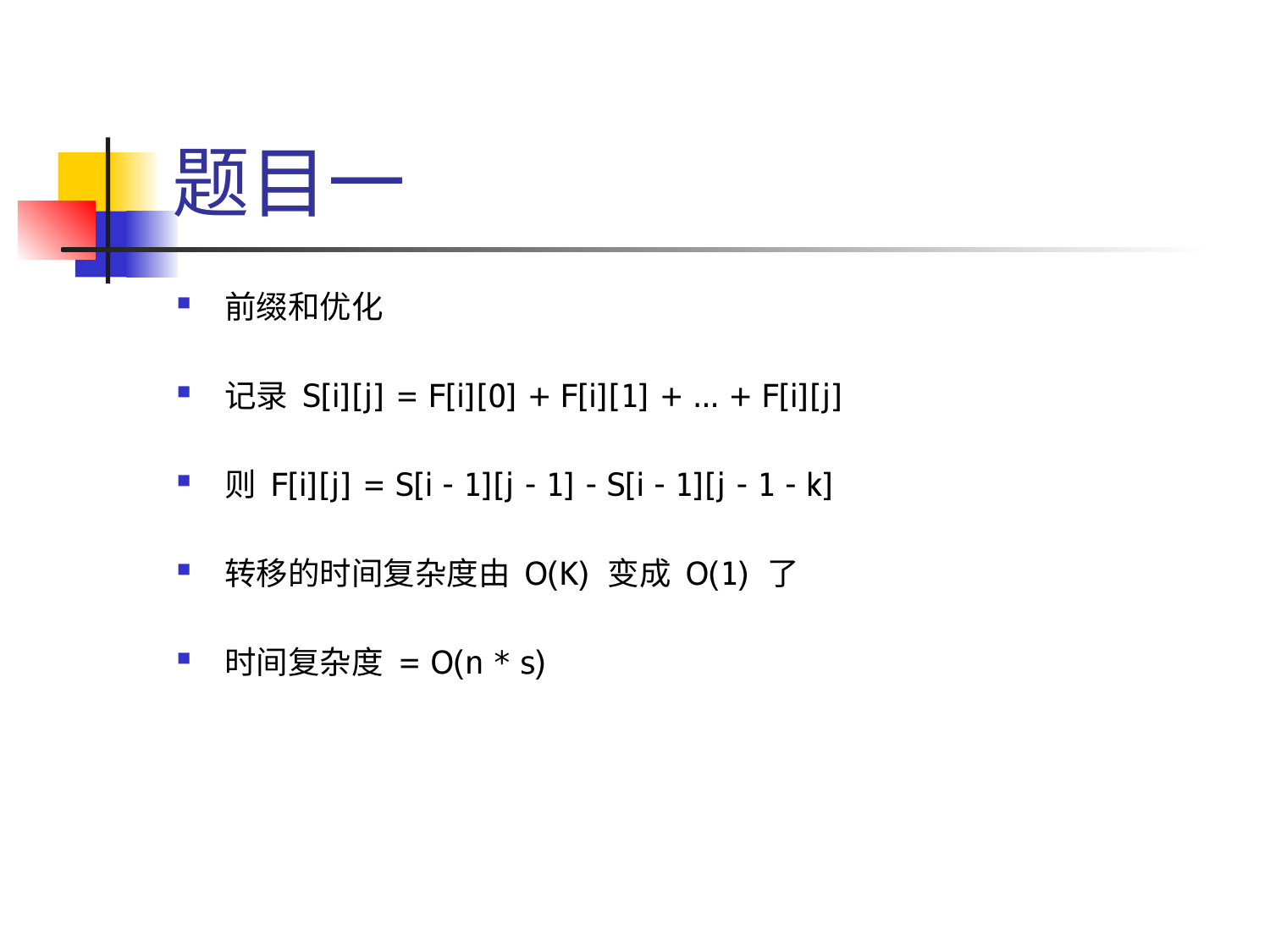

# 题目一
前缀和优化

记录 S[i][j] = F[i][0] + F[i][1] + … + F[i][j]

则 F[i][j] = S[i - 1][j - 1] - S[i - 1][j - 1 - k]

转移的时间复杂度由 O(K) 变成 O(1) 了

时间复杂度 = O(n * s)